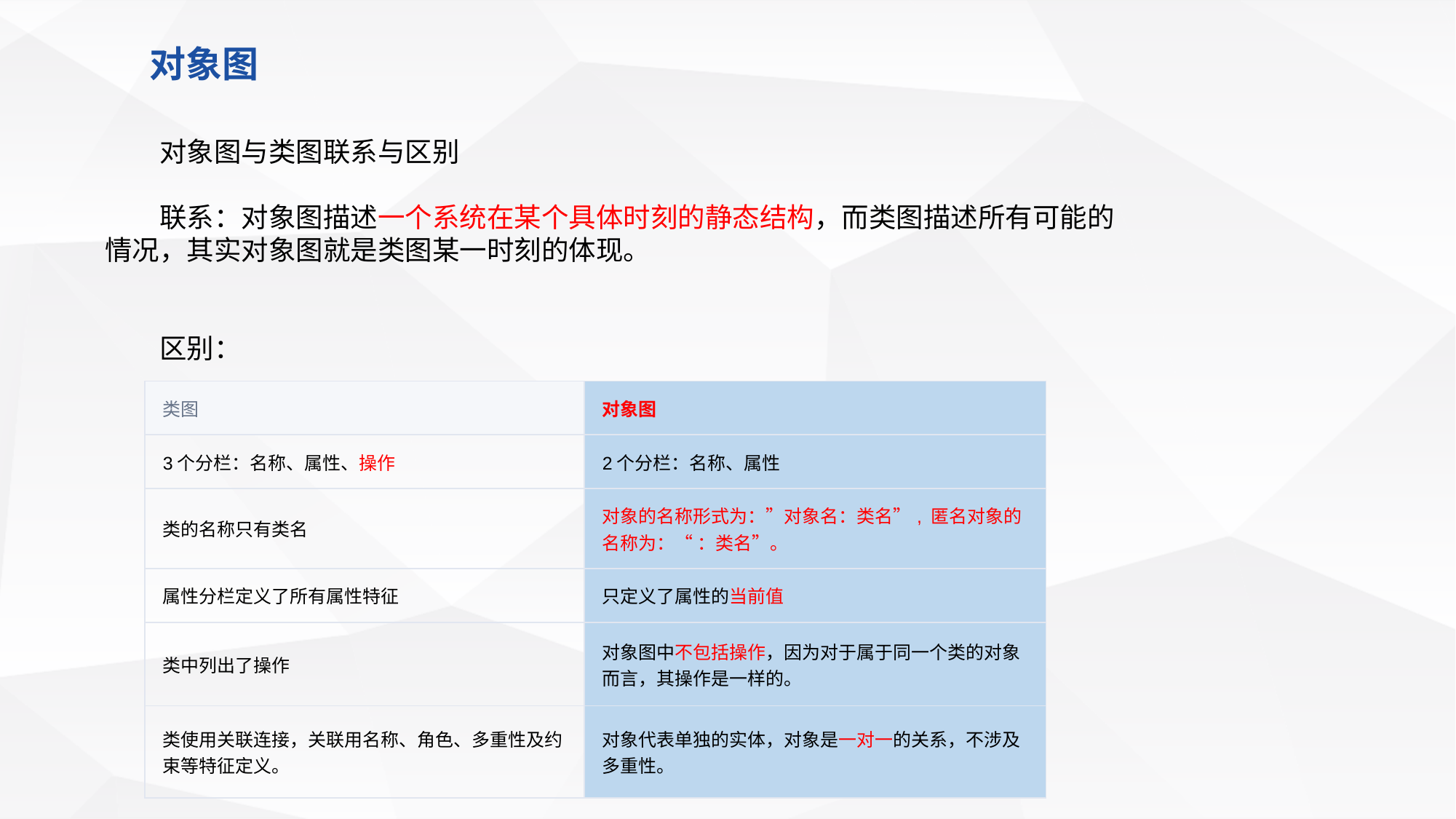

对象图
对象图与类图联系与区别

联系：对象图描述一个系统在某个具体时刻的静态结构，而类图描述所有可能的情况，其实对象图就是类图某一时刻的体现。

区别：
| 类图 | 对象图 |
| --- | --- |
| 3个分栏：名称、属性、操作 | 2个分栏：名称、属性 |
| 类的名称只有类名 | 对象的名称形式为：”对象名：类名”, 匿名对象的名称为：“ ：类名”。 |
| 属性分栏定义了所有属性特征 | 只定义了属性的当前值 |
| 类中列出了操作 | 对象图中不包括操作，因为对于属于同一个类的对象而言，其操作是一样的。 |
| 类使用关联连接，关联用名称、角色、多重性及约束等特征定义。 | 对象代表单独的实体，对象是一对一的关系，不涉及多重性。 |